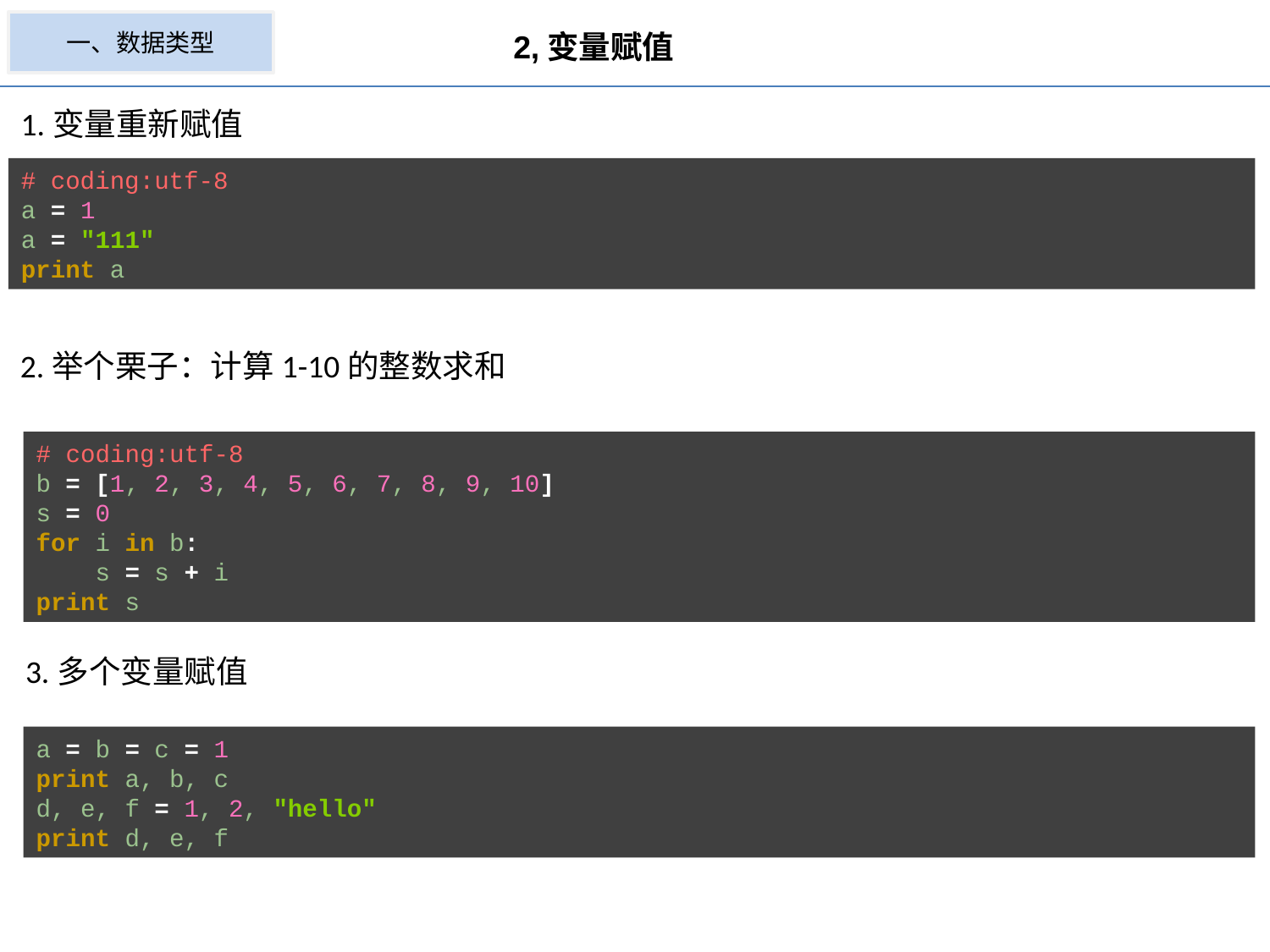

一、数据类型
2,变量赋值
1.变量重新赋值
# coding:utf-8 a = 1 a = "111" print a
2.举个栗子：计算1-10的整数求和
# coding:utf-8 b = [1, 2, 3, 4, 5, 6, 7, 8, 9, 10] s = 0 for i in b: s = s + i print s
3.多个变量赋值
a = b = c = 1
print a, b, c
d, e, f = 1, 2, "hello"
print d, e, f